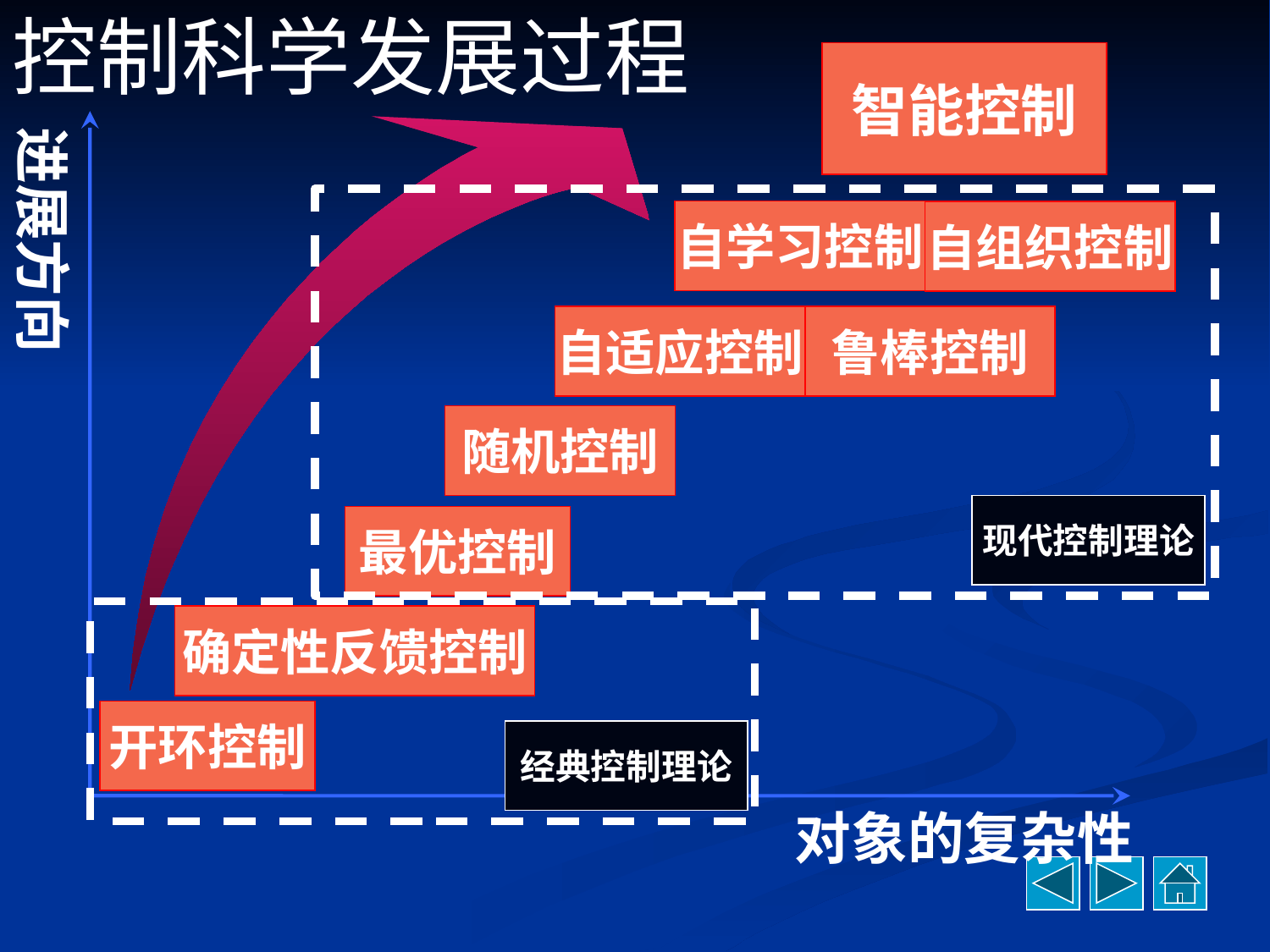

控制科学发展过程
智能控制

进展方向

自学习控制
自组织控制
自适应控制
鲁棒控制
随机控制
现代控制理论
最优控制

确定性反馈控制
开环控制
经典控制理论

对象的复杂性